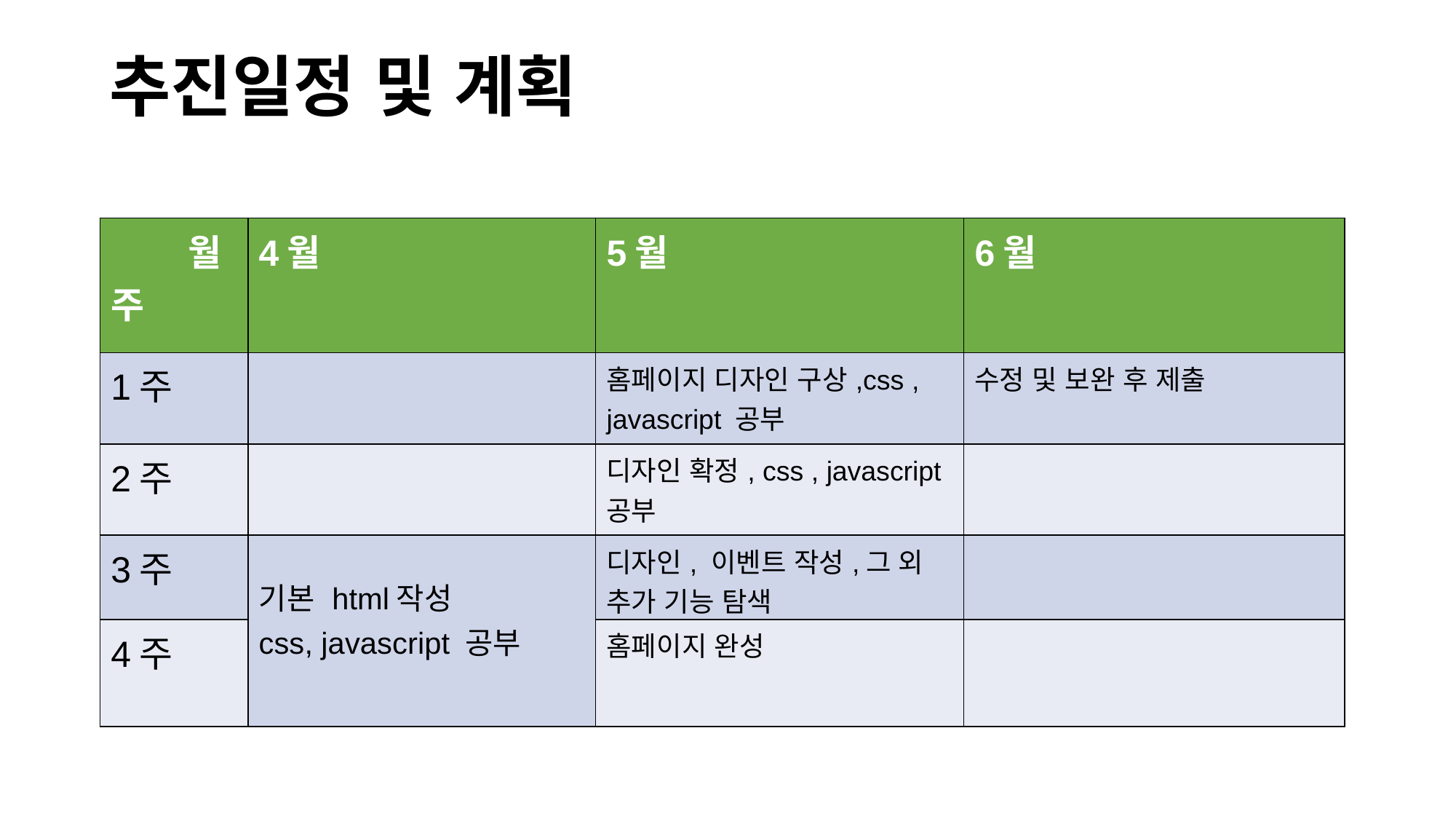

추진일정 및 계획
| 월 주 | 4월 | 5월 | 6월 |
| --- | --- | --- | --- |
| 1주 |  | 홈페이지 디자인 구상,css , javascript 공부 | 수정 및 보완 후 제출 |
| 2주 |  | 디자인 확정, css , javascript 공부 |  |
| 3주 | 기본 html작성 css, javascript 공부 | 디자인, 이벤트 작성,그 외 추가 기능 탐색 |  |
| 4주 |  | 홈페이지 완성 |  |